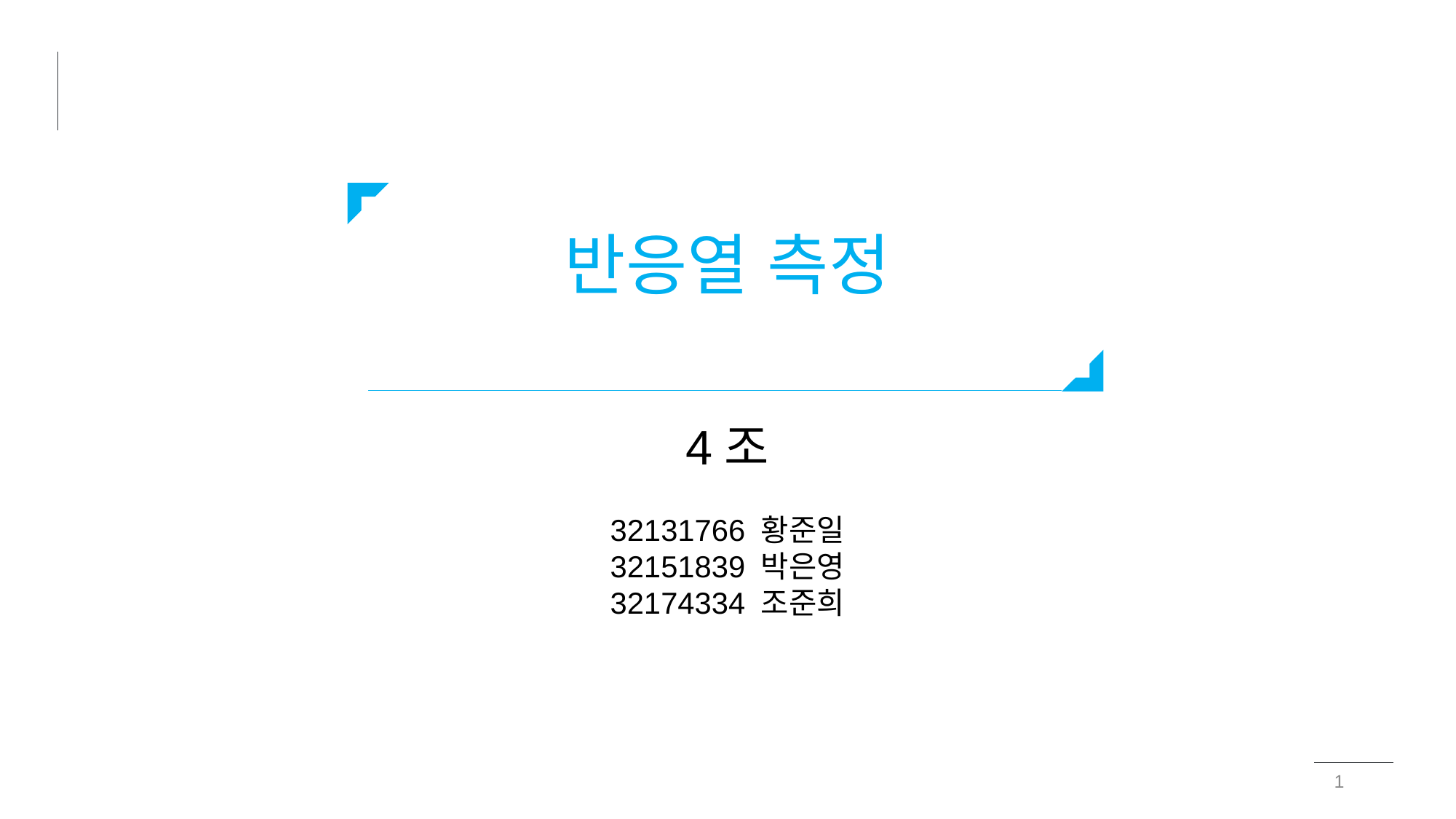

반응열 측정

4조

32131766 황준일
32151839 박은영
32174334 조준희

1